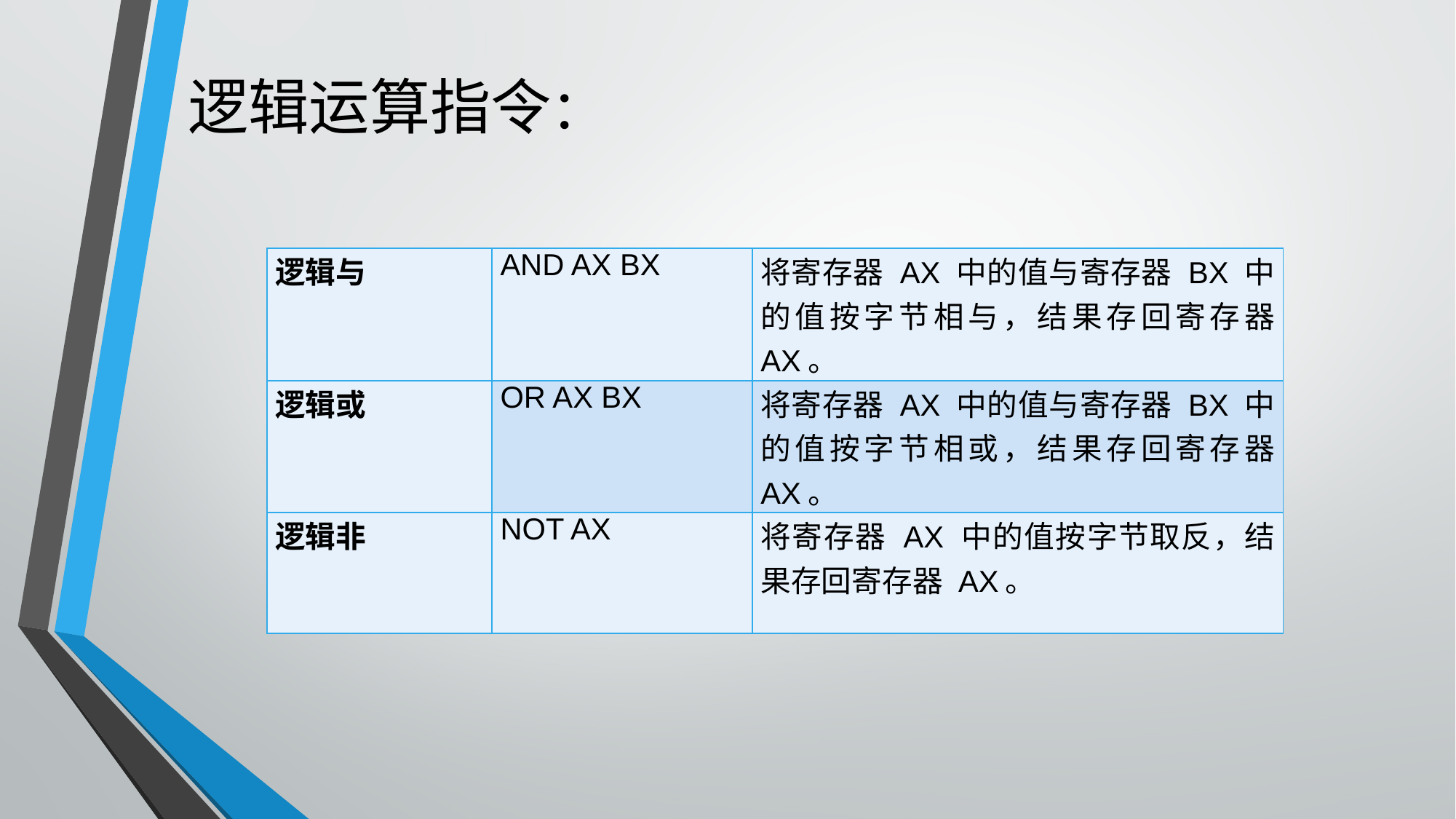

# 逻辑运算指令：
| 逻辑与 | AND AX BX | 将寄存器 AX 中的值与寄存器 BX 中的值按字节相与，结果存回寄存器 AX。 |
| --- | --- | --- |
| 逻辑或 | OR AX BX | 将寄存器 AX 中的值与寄存器 BX 中的值按字节相或，结果存回寄存器 AX。 |
| 逻辑非 | NOT AX | 将寄存器 AX 中的值按字节取反，结果存回寄存器 AX。 |